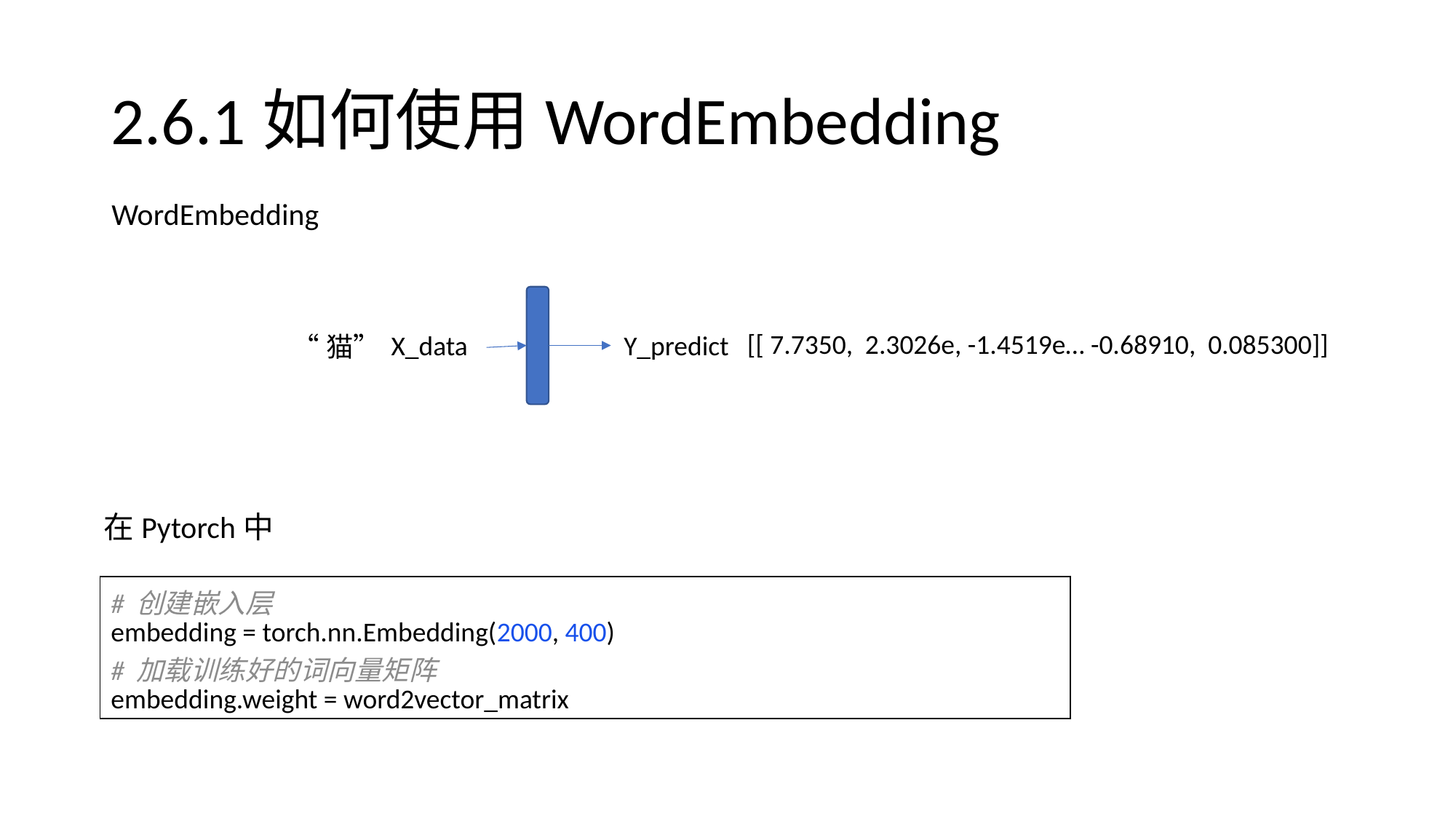

# 2.6.1如何使用WordEmbedding
WordEmbedding

[[ 7.7350,  2.3026e, -1.4519e… -0.68910,  0.085300]]
X_data
Y_predict
“猫”
在Pytorch中
| # 创建嵌入层 embedding = torch.nn.Embedding(2000, 400) # 加载训练好的词向量矩阵 embedding.weight = word2vector\_matrix |
| --- |